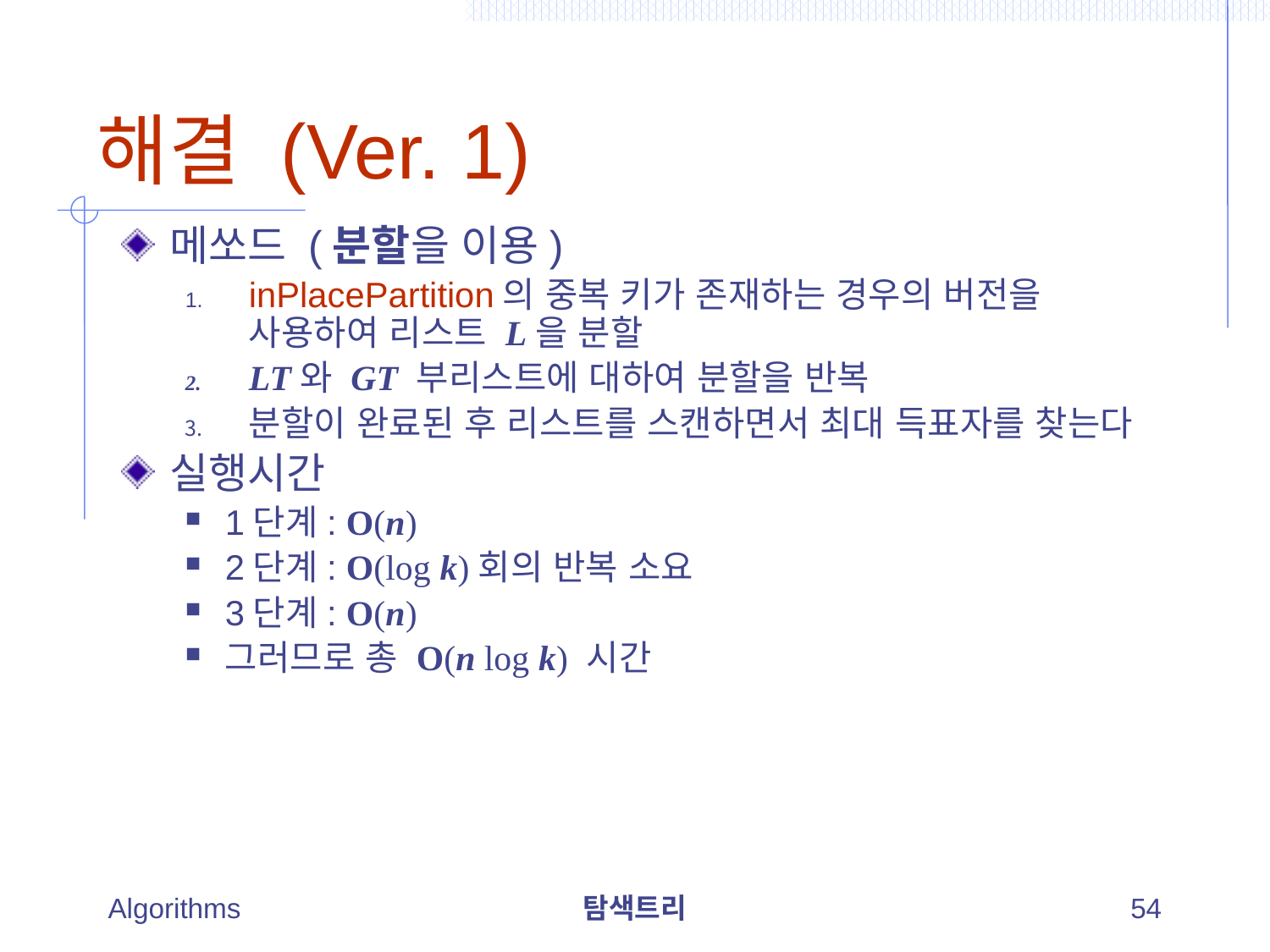

# 해결 (Ver. 1)
메쏘드 (분할을 이용)
inPlacePartition의 중복 키가 존재하는 경우의 버전을 사용하여 리스트 L을 분할
LT와 GT 부리스트에 대하여 분할을 반복
분할이 완료된 후 리스트를 스캔하면서 최대 득표자를 찾는다
실행시간
1단계: O(n)
2단계: O(log k)회의 반복 소요
3단계: O(n)
그러므로 총 O(n log k) 시간
Algorithms
탐색트리
54